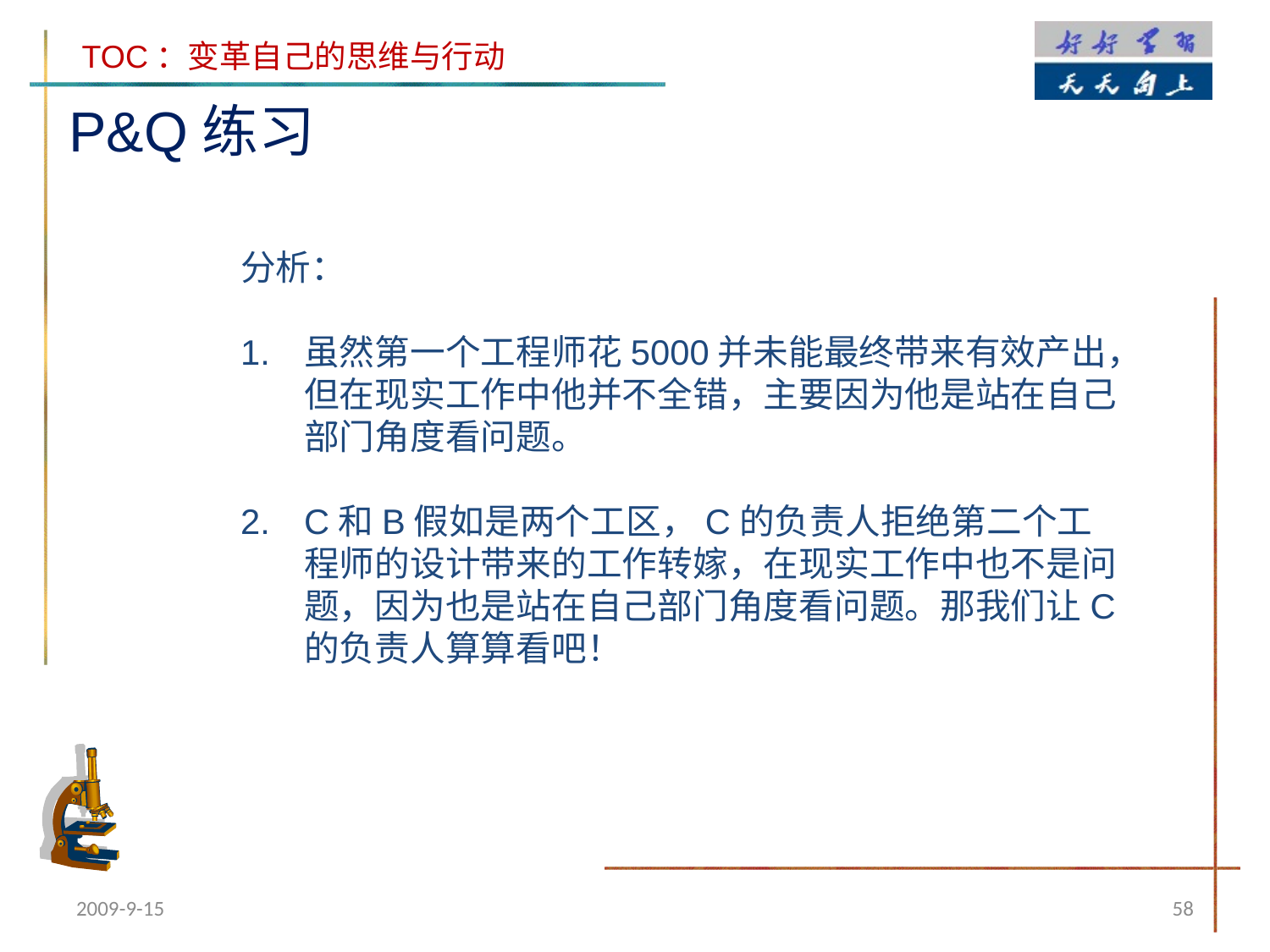

P&Q练习
分析：

虽然第一个工程师花5000并未能最终带来有效产出，但在现实工作中他并不全错，主要因为他是站在自己部门角度看问题。

C和B假如是两个工区，C的负责人拒绝第二个工程师的设计带来的工作转嫁，在现实工作中也不是问题，因为也是站在自己部门角度看问题。那我们让C的负责人算算看吧！
2009-9-15
58